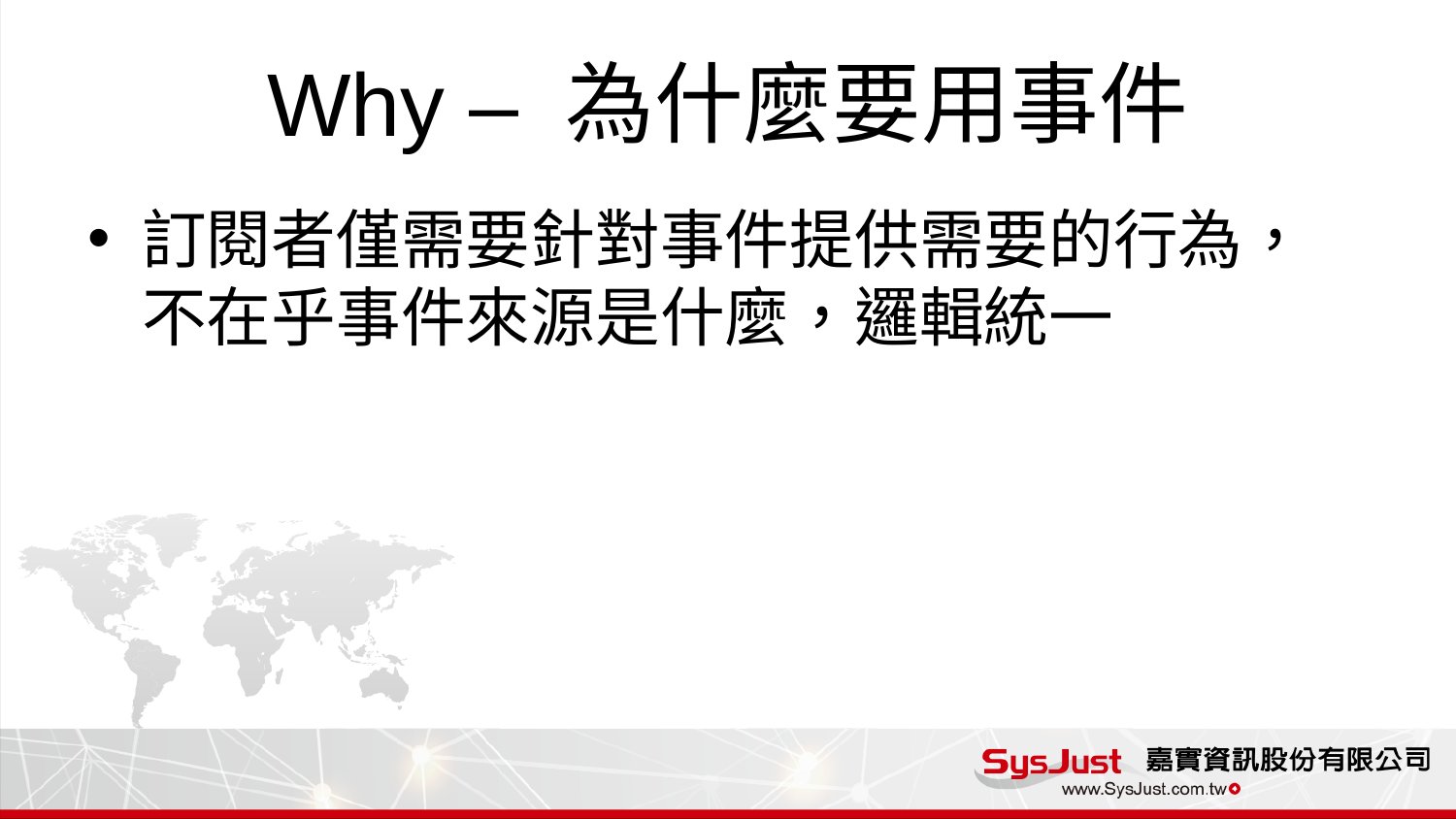

# Why – 為什麼要用事件
訂閱者僅需要針對事件提供需要的行為，不在乎事件來源是什麼，邏輯統一